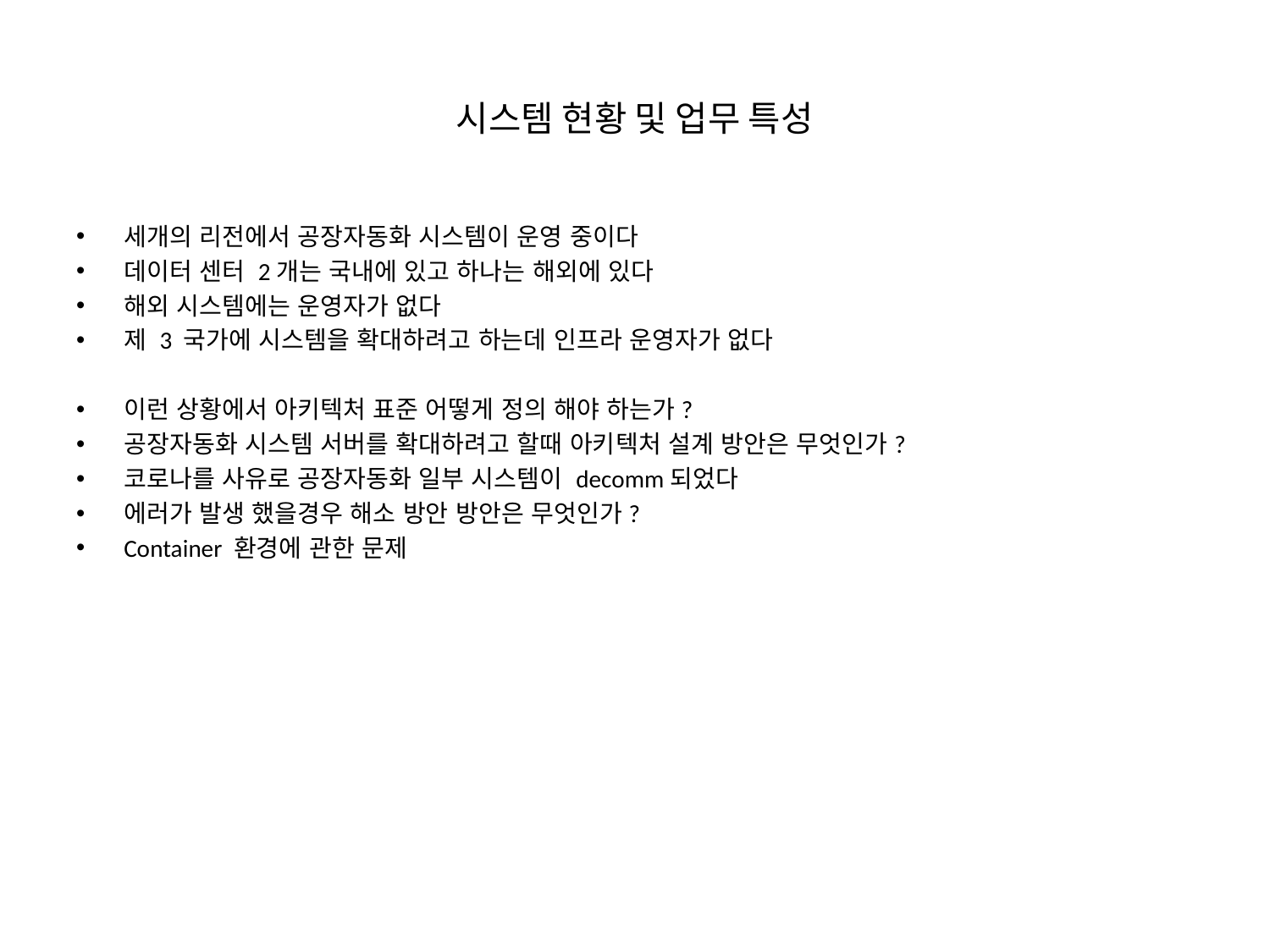

# 시스템 현황 및 업무 특성

세개의 리전에서 공장자동화 시스템이 운영 중이다
데이터 센터 2개는 국내에 있고 하나는 해외에 있다
해외 시스템에는 운영자가 없다
제 3 국가에 시스템을 확대하려고 하는데 인프라 운영자가 없다

이런 상황에서 아키텍처 표준 어떻게 정의 해야 하는가?
공장자동화 시스템 서버를 확대하려고 할때 아키텍처 설계 방안은 무엇인가?
코로나를 사유로 공장자동화 일부 시스템이 decomm되었다
에러가 발생 했을경우 해소 방안 방안은 무엇인가?
Container 환경에 관한 문제